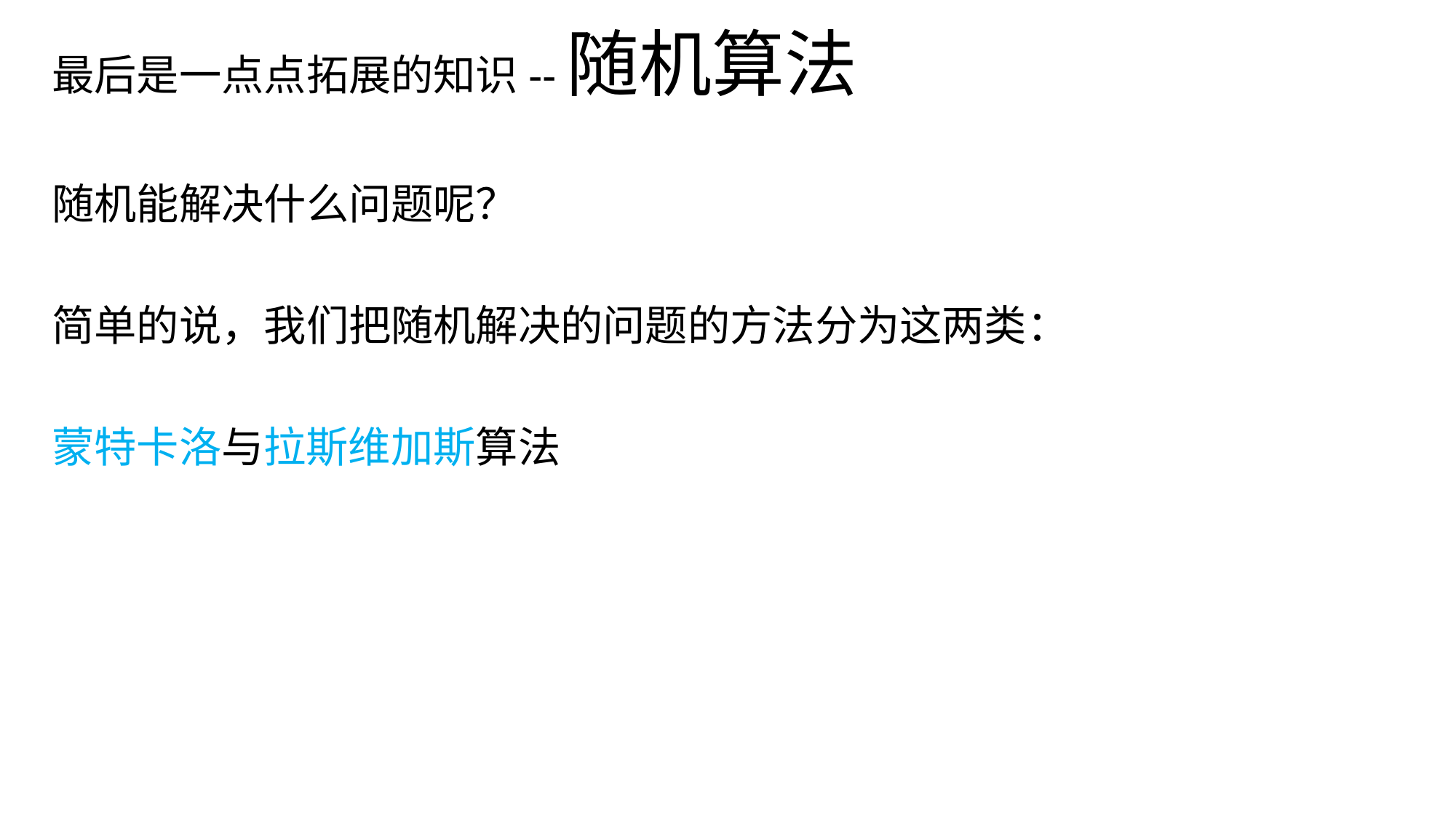

最后是一点点拓展的知识--随机算法

随机能解决什么问题呢？

简单的说，我们把随机解决的问题的方法分为这两类：

蒙特卡洛与拉斯维加斯算法